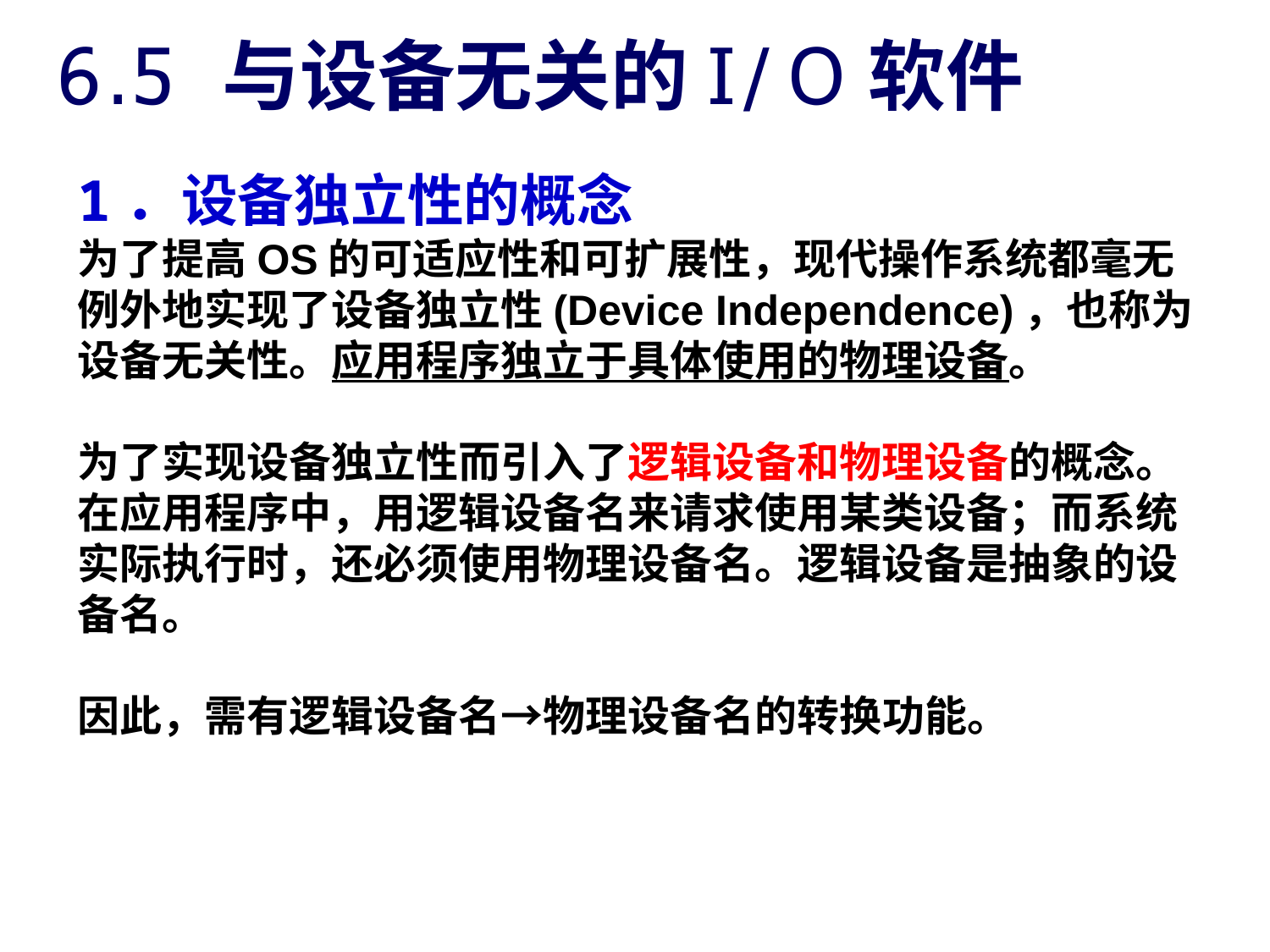

# 6.5 与设备无关的I/O软件
1．设备独立性的概念
为了提高OS的可适应性和可扩展性，现代操作系统都毫无例外地实现了设备独立性(Device Independence)，也称为设备无关性。应用程序独立于具体使用的物理设备。

为了实现设备独立性而引入了逻辑设备和物理设备的概念。
在应用程序中，用逻辑设备名来请求使用某类设备；而系统实际执行时，还必须使用物理设备名。逻辑设备是抽象的设备名。

因此，需有逻辑设备名→物理设备名的转换功能。
57